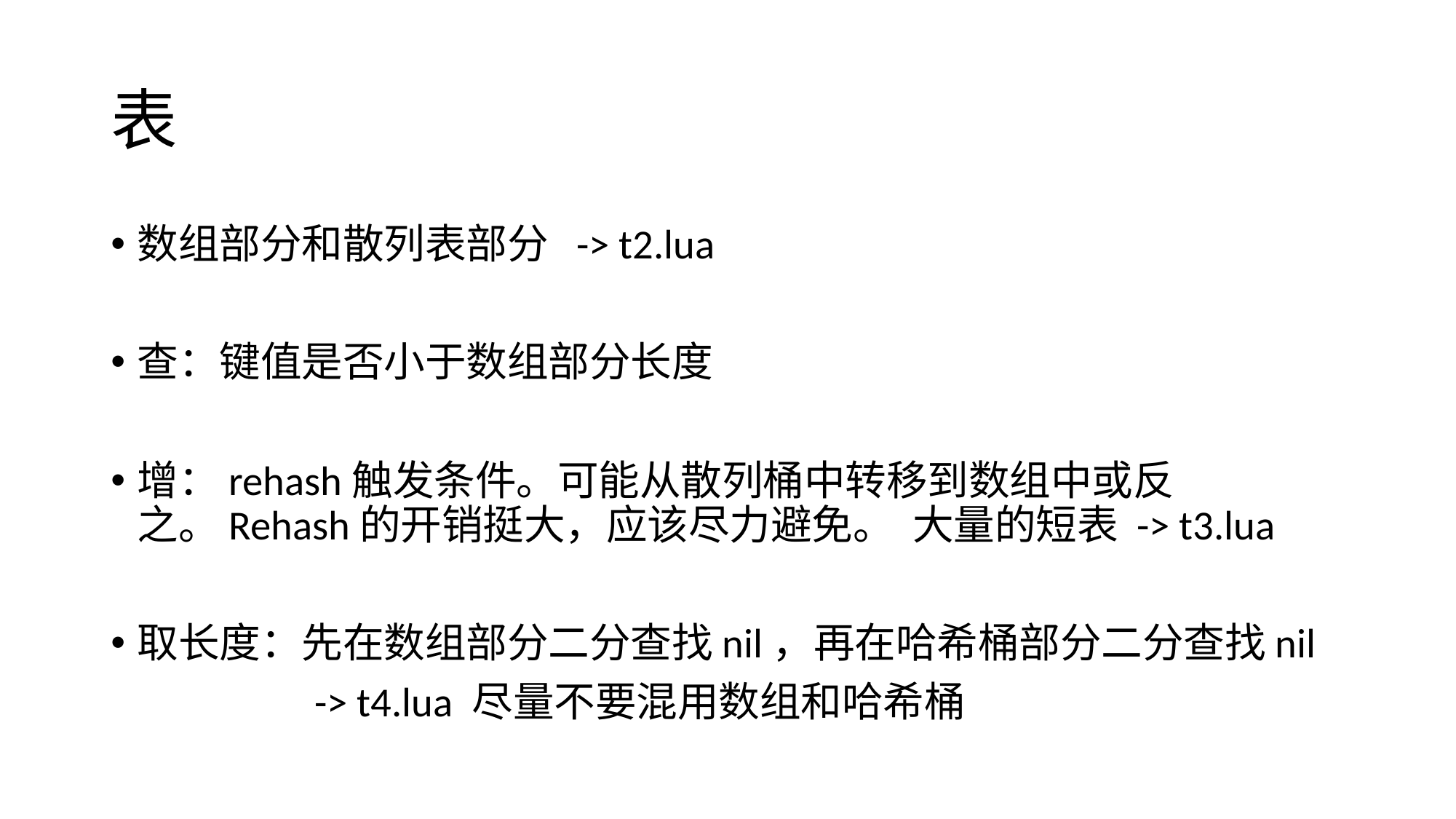

# 表
数组部分和散列表部分  -> t2.lua

查：键值是否小于数组部分长度

增：rehash触发条件。可能从散列桶中转移到数组中或反之。Rehash的开销挺大，应该尽力避免。  大量的短表 -> t3.lua

取长度：先在数组部分二分查找nil，再在哈希桶部分二分查找nil
                      -> t4.lua 尽量不要混用数组和哈希桶